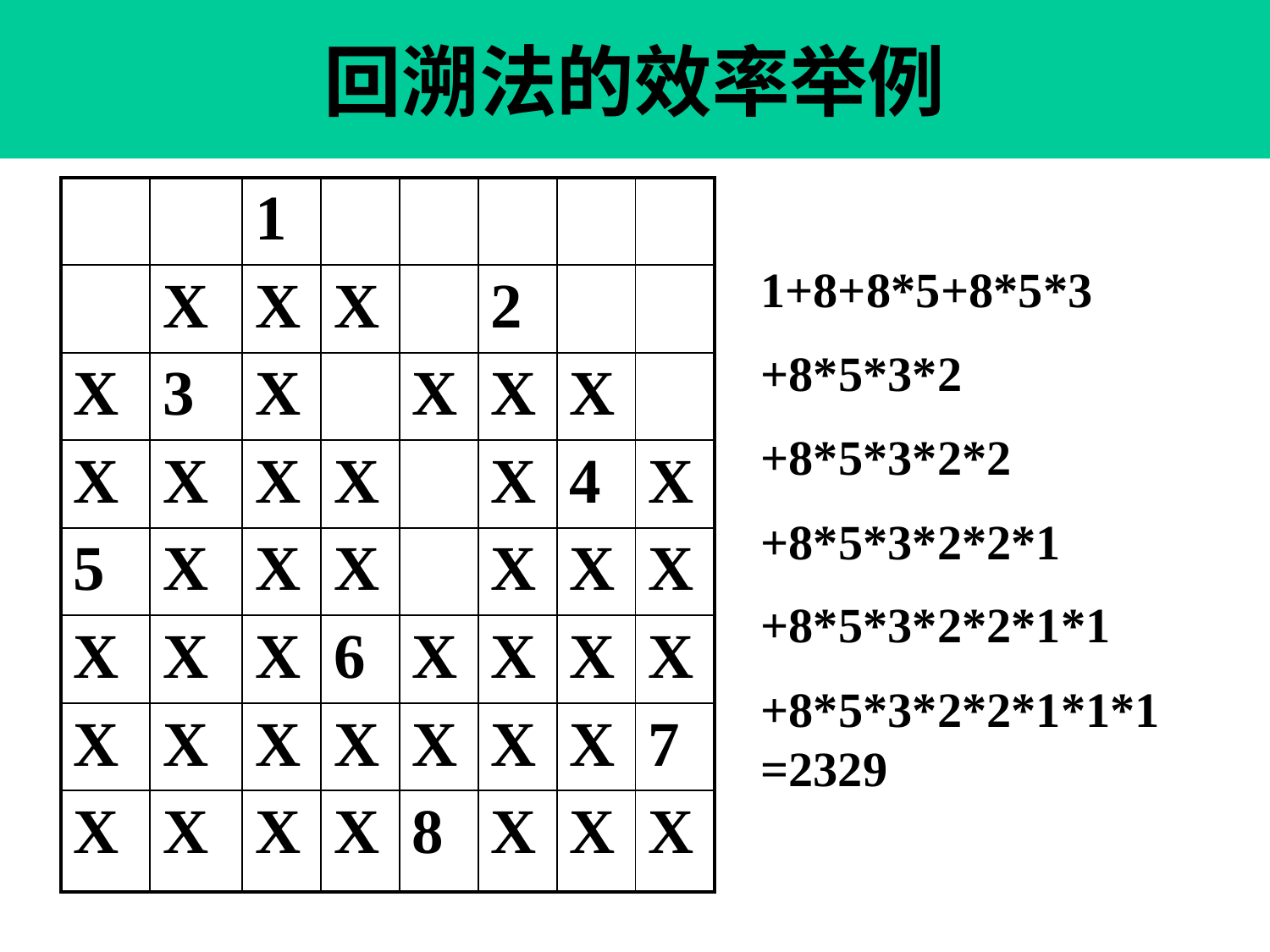

# 回溯法的效率举例
|  |  | 1 |  |  |  |  |  |
| --- | --- | --- | --- | --- | --- | --- | --- |
|  | Х | Х | Х |  | 2 |  |  |
| Х | 3 | Х |  | Х | Х | Х |  |
| Х | Х | Х | Х |  | Х | 4 | Х |
| 5 | Х | Х | Х |  | Х | Х | Х |
| Х | Х | Х | 6 | Х | Х | Х | Х |
| Х | Х | Х | Х | Х | Х | Х | 7 |
| Х | Х | Х | Х | 8 | Х | Х | Х |
                           1+8+8*5+8*5*3
                           +8*5*3*2
                           +8*5*3*2*2
                           +8*5*3*2*2*1
                           +8*5*3*2*2*1*1
                           +8*5*3*2*2*1*1*1
                           =2329